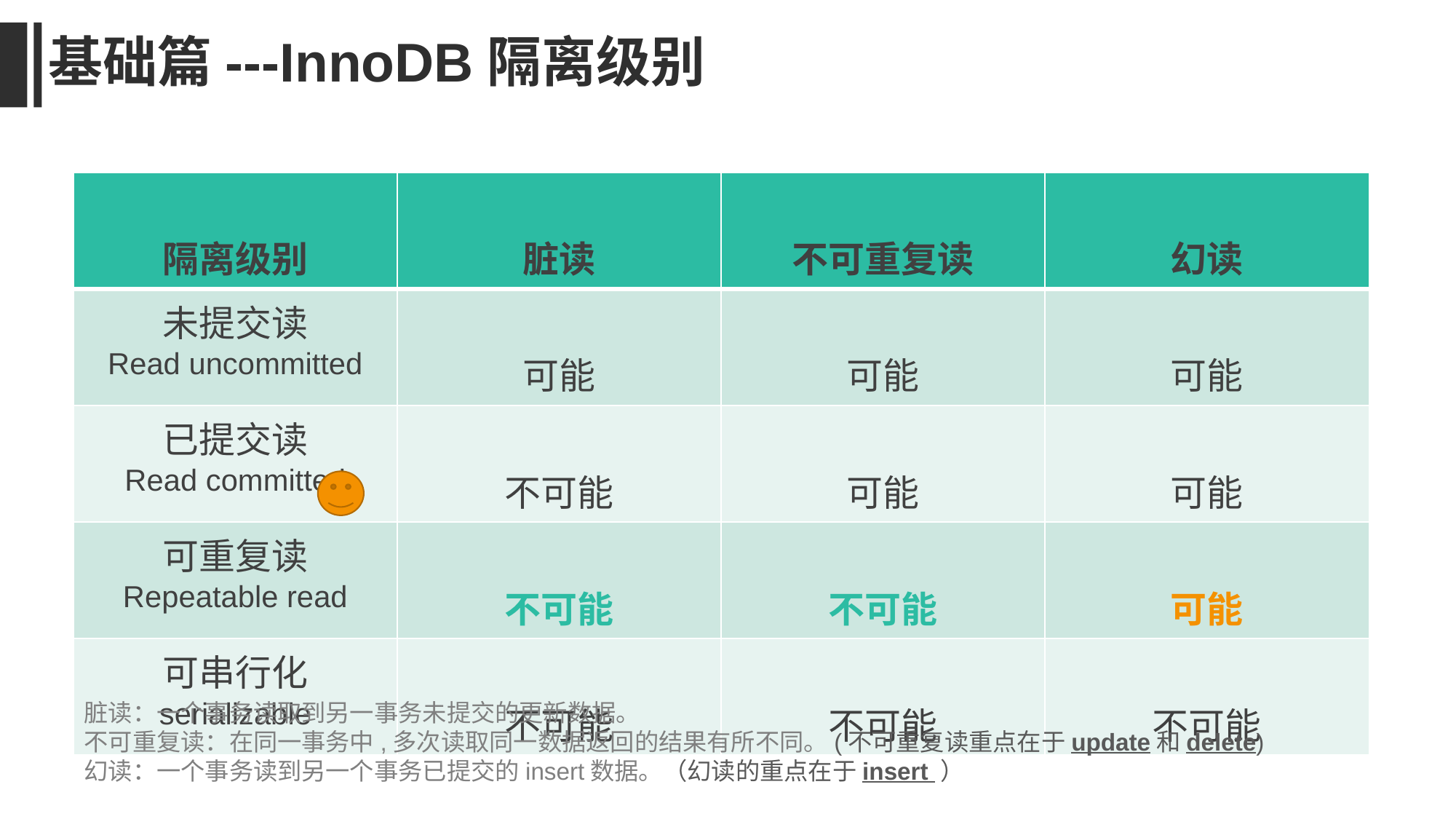

基础篇---InnoDB隔离级别
| 隔离级别 | 脏读 | 不可重复读 | 幻读 |
| --- | --- | --- | --- |
| 未提交读 Read uncommitted | 可能 | 可能 | 可能 |
| 已提交读 Read committed | 不可能 | 可能 | 可能 |
| 可重复读 Repeatable read | 不可能 | 不可能 | 可能 |
| 可串行化 serializable | 不可能 | 不可能 | 不可能 |

脏读：一个事务读取到另一事务未提交的更新数据。
不可重复读：在同一事务中,多次读取同一数据返回的结果有所不同。(不可重复读重点在于update和delete)
幻读：一个事务读到另一个事务已提交的insert数据。（幻读的重点在于insert ）